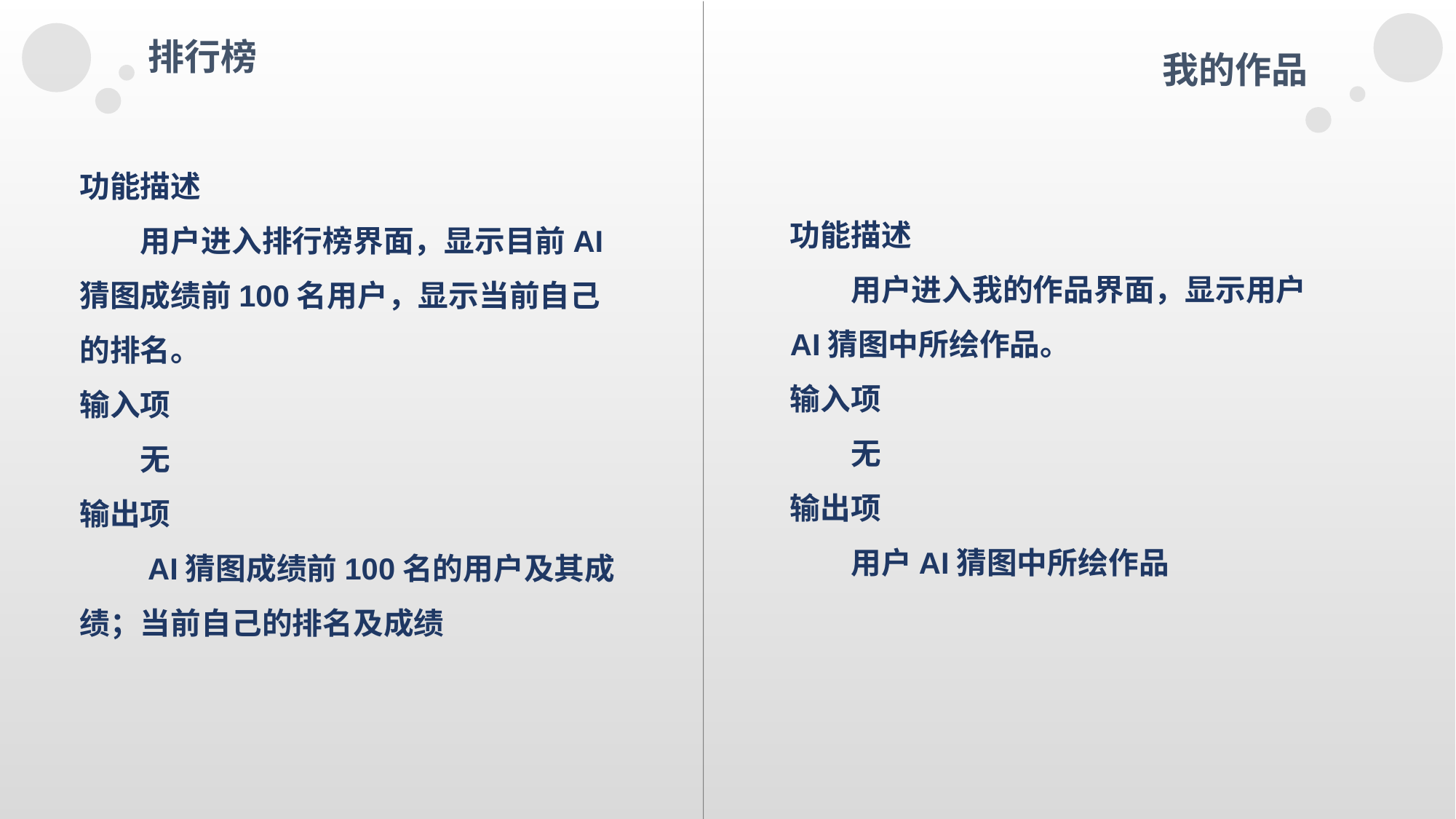

排行榜
我的作品

功能描述
　　用户进入排行榜界面，显示目前AI猜图成绩前100名用户，显示当前自己的排名。
输入项
　　无
输出项
　　AI猜图成绩前100名的用户及其成绩；当前自己的排名及成绩
功能描述
　　用户进入我的作品界面，显示用户AI猜图中所绘作品。
输入项
　　无
输出项
　　用户AI猜图中所绘作品